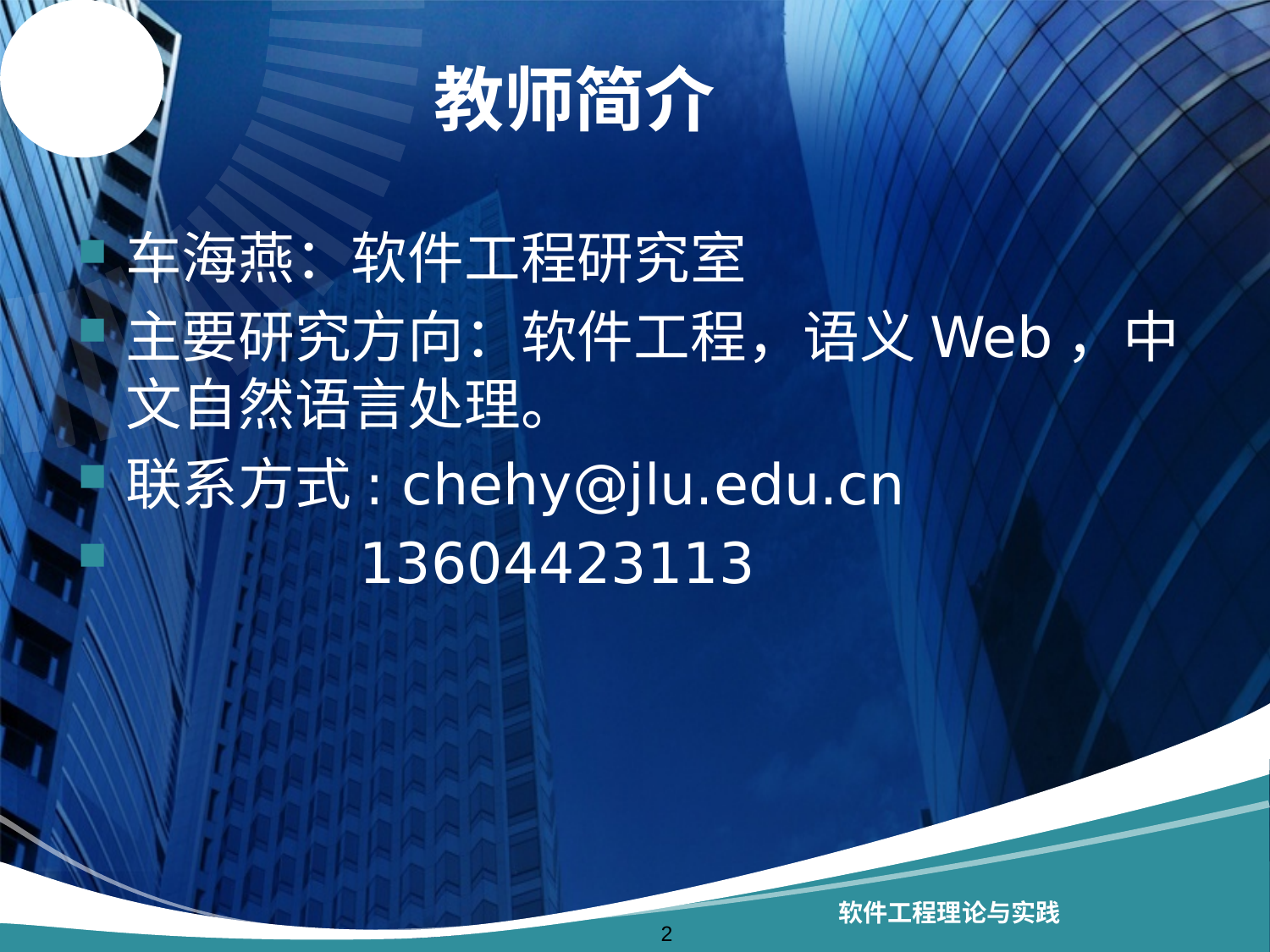

# 教师简介
车海燕：软件工程研究室
主要研究方向：软件工程，语义Web，中文自然语言处理。
联系方式: chehy@jlu.edu.cn
             13604423113
软件工程理论与实践
2